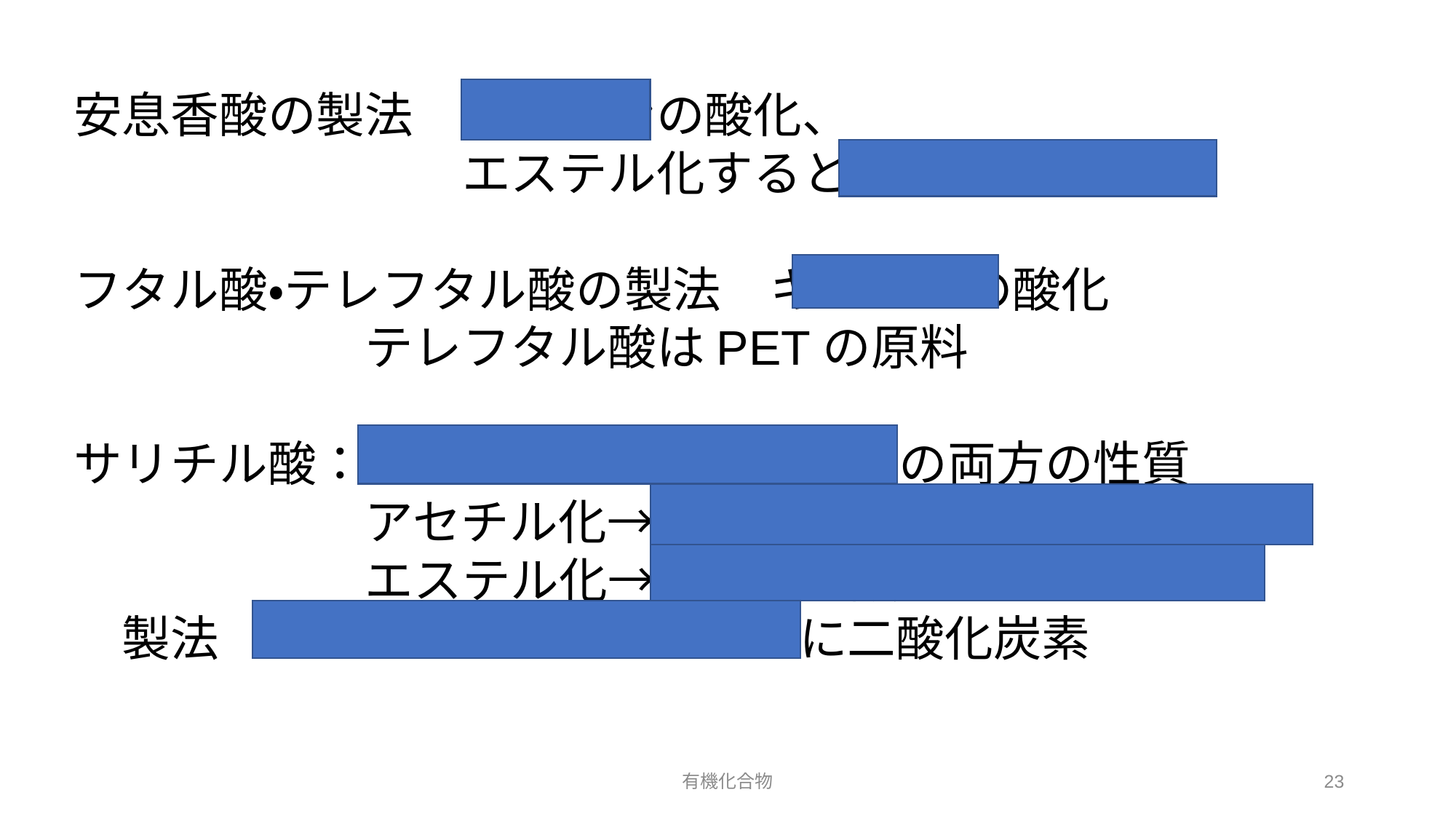

安息香酸の製法　トルエンの酸化、
　　　　　　　　エステル化すると安息香酸エチル

フタル酸・テレフタル酸の製法　キシレンの酸化
　　　　　　テレフタル酸はPETの原料

サリチル酸：フェノールとカルボン酸の両方の性質
　　　　　　アセチル化→アセチルサリチル酸：FeCl3×
　　　　　　エステル化→サリチル酸メチル：FeCl3○
　製法　ナトリウムフェノキシドに二酸化炭素

有機化合物
23